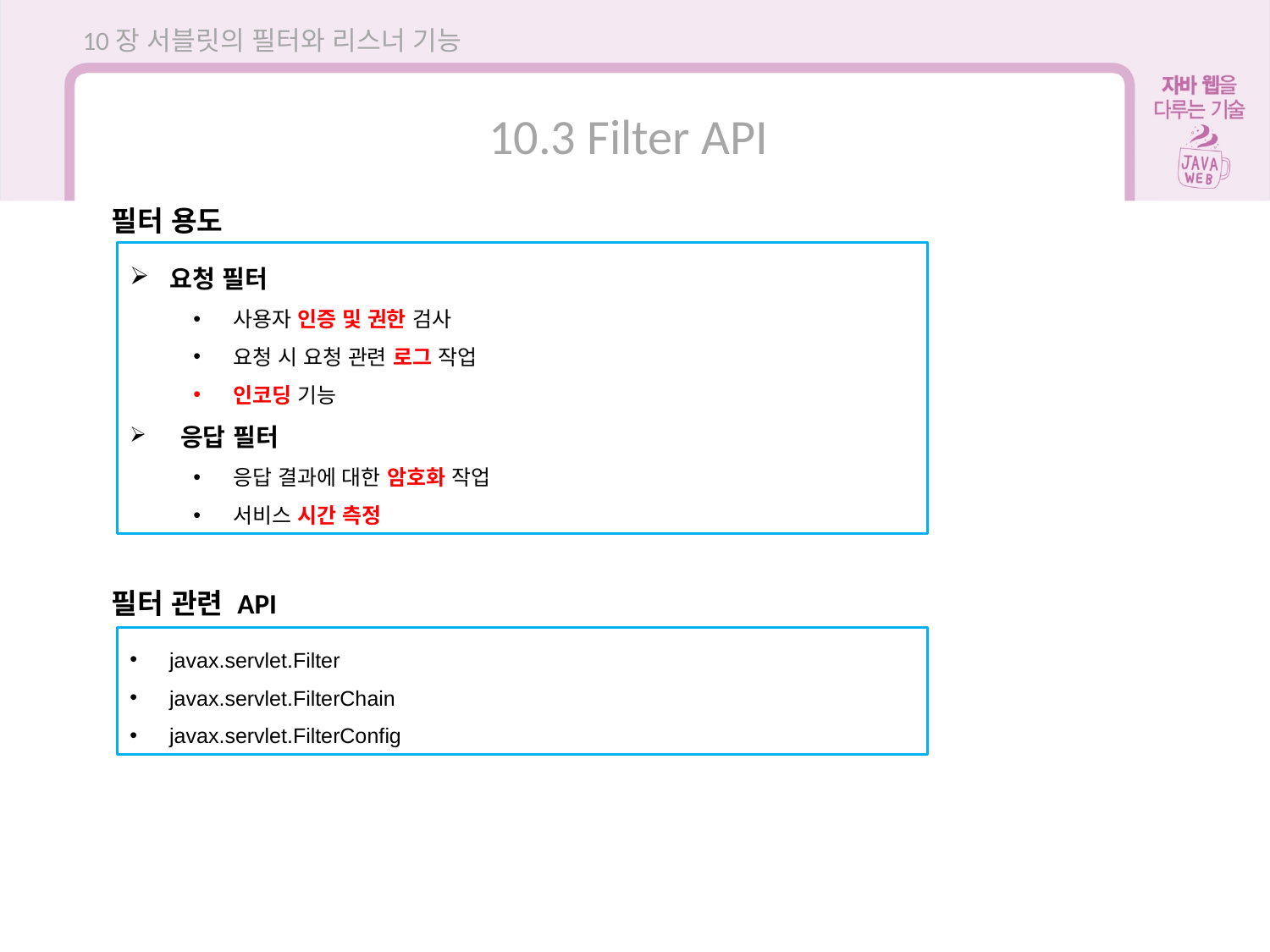

10장 서블릿의 필터와 리스너 기능
10.3 Filter API
필터 용도
요청 필터
사용자 인증 및 권한 검사
요청 시 요청 관련 로그 작업
인코딩 기능
 응답 필터
응답 결과에 대한 암호화 작업
서비스 시간 측정
필터 관련 API
javax.servlet.Filter
javax.servlet.FilterChain
javax.servlet.FilterConfig